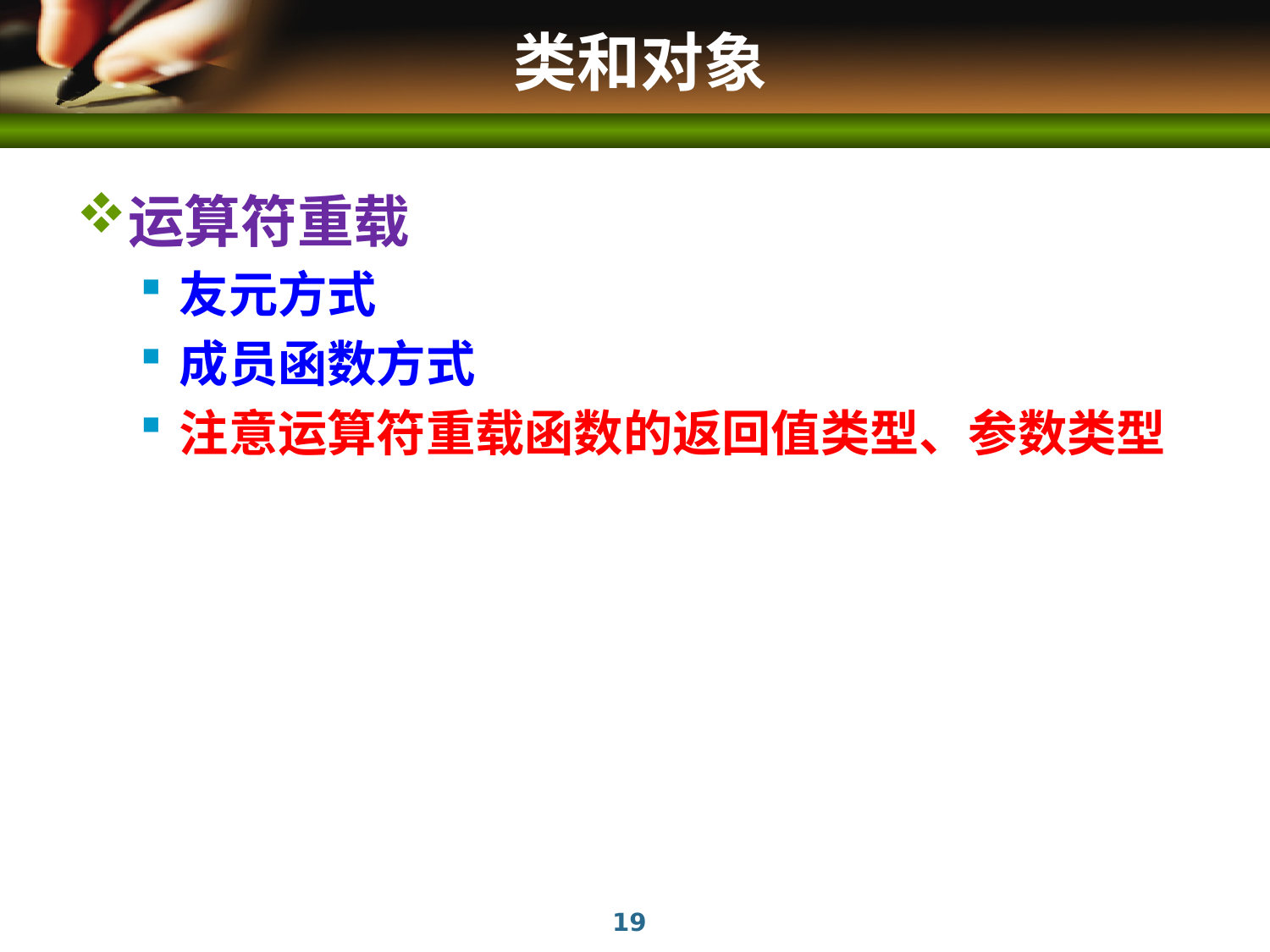

# 类和对象
运算符重载
友元方式
成员函数方式
注意运算符重载函数的返回值类型、参数类型

19